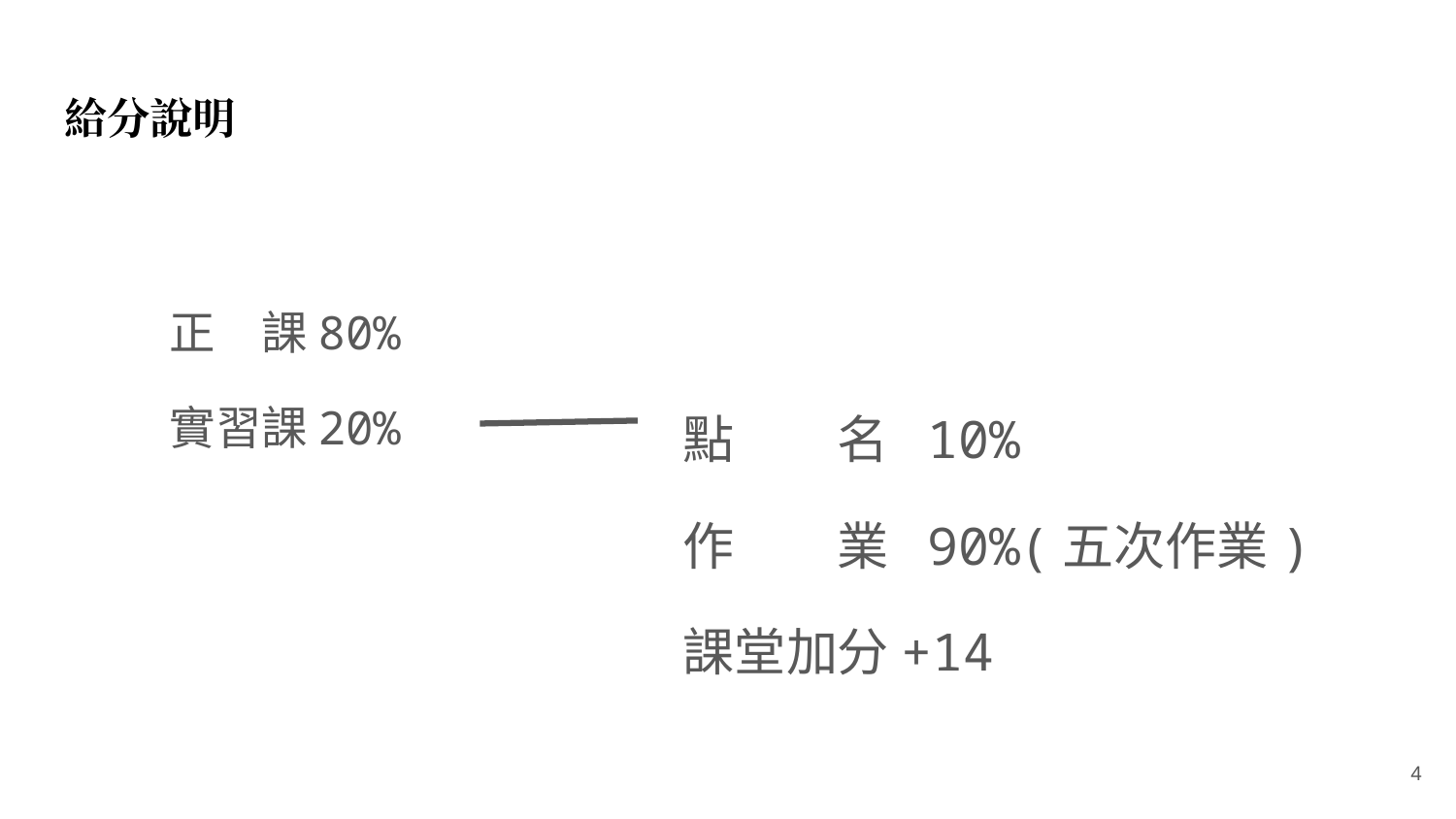

# 給分說明
正  課80%
實習課20%
點    名 10%
作    業 90%(五次作業)
課堂加分+14
4